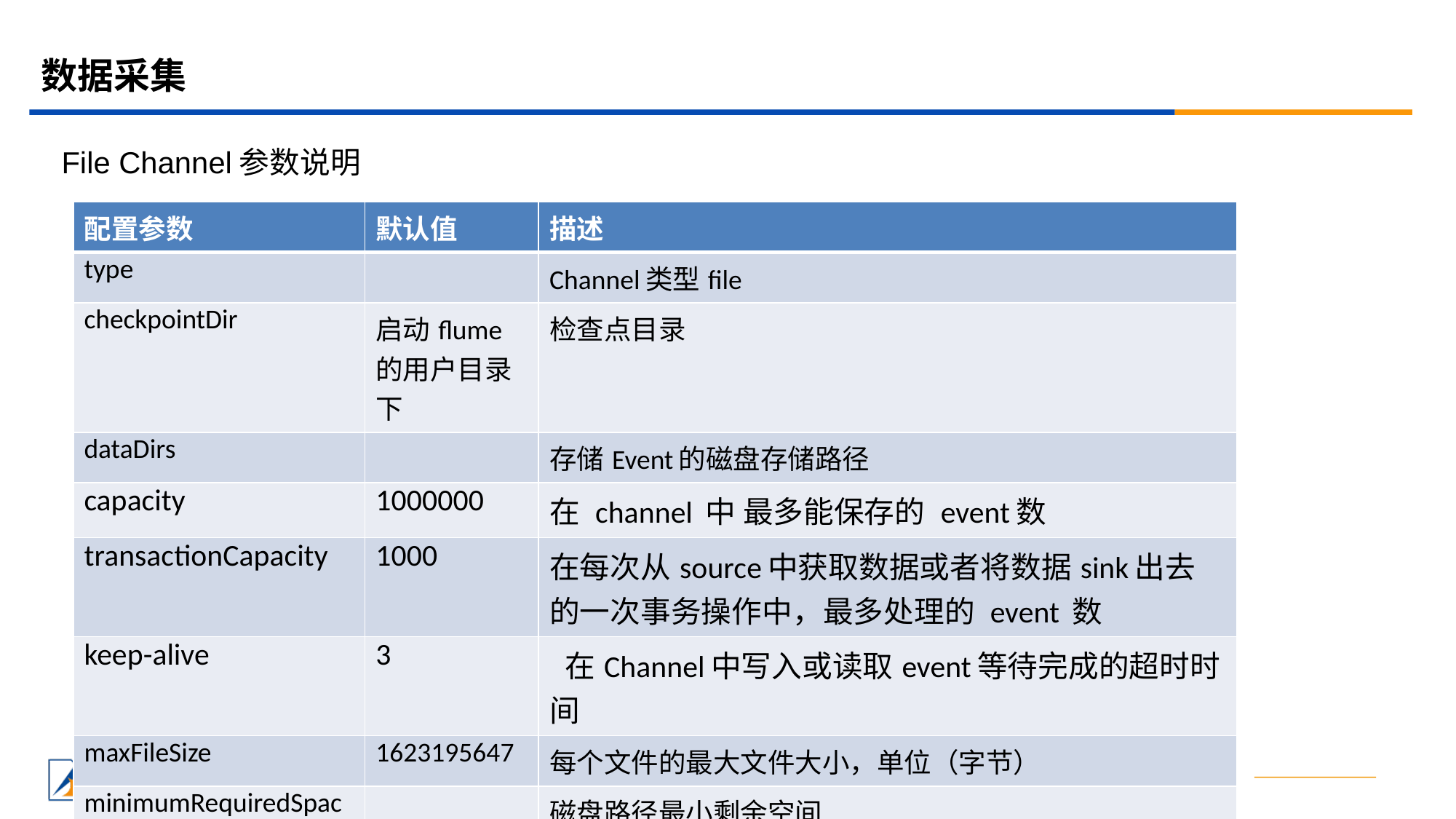

# 数据采集
File Channel参数说明
| 配置参数 | 默认值 | 描述 |
| --- | --- | --- |
| type |  | Channel类型file |
| checkpointDir | 启动flume的用户目录下 | 检查点目录 |
| dataDirs |  | 存储Event的磁盘存储路径 |
| capacity | 1000000 | 在 channel 中 最多能保存的 event数 |
| transactionCapacity | 1000 | 在每次从source中获取数据或者将数据sink出去的一次事务操作中，最多处理的 event 数 |
| keep-alive | 3 | 在Channel中写入或读取event等待完成的超时时间 |
| maxFileSize | 1623195647 | 每个文件的最大文件大小，单位（字节） |
| minimumRequiredSpace |  | 磁盘路径最小剩余空间 |
| checkpointInterval | 30000ms | 两次检查点间隔时间 |